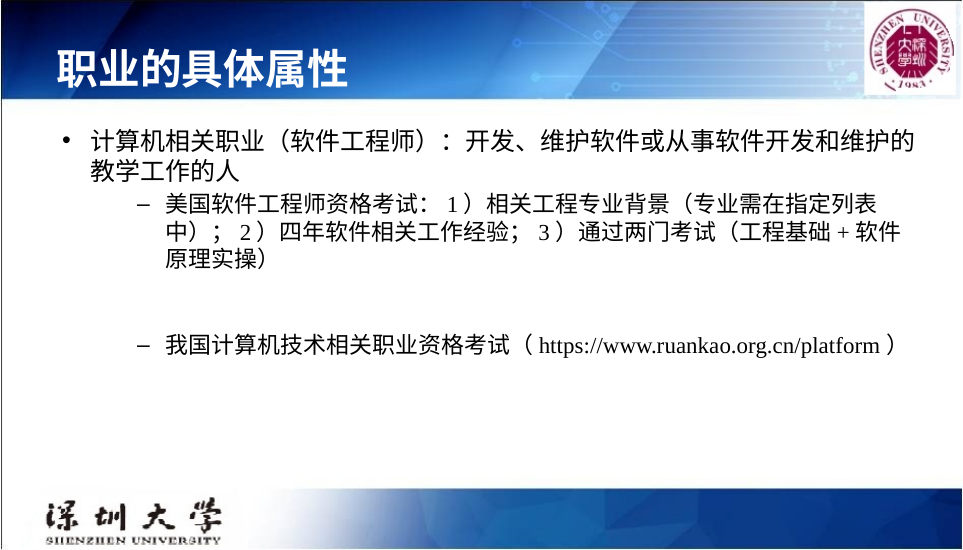

# 职业的具体属性
计算机相关职业（软件工程师）：开发、维护软件或从事软件开发和维护的教学工作的人
美国软件工程师资格考试：1）相关工程专业背景（专业需在指定列表中）；2）四年软件相关工作经验；3）通过两门考试（工程基础+软件原理实操）

我国计算机技术相关职业资格考试（https://www.ruankao.org.cn/platform）
17